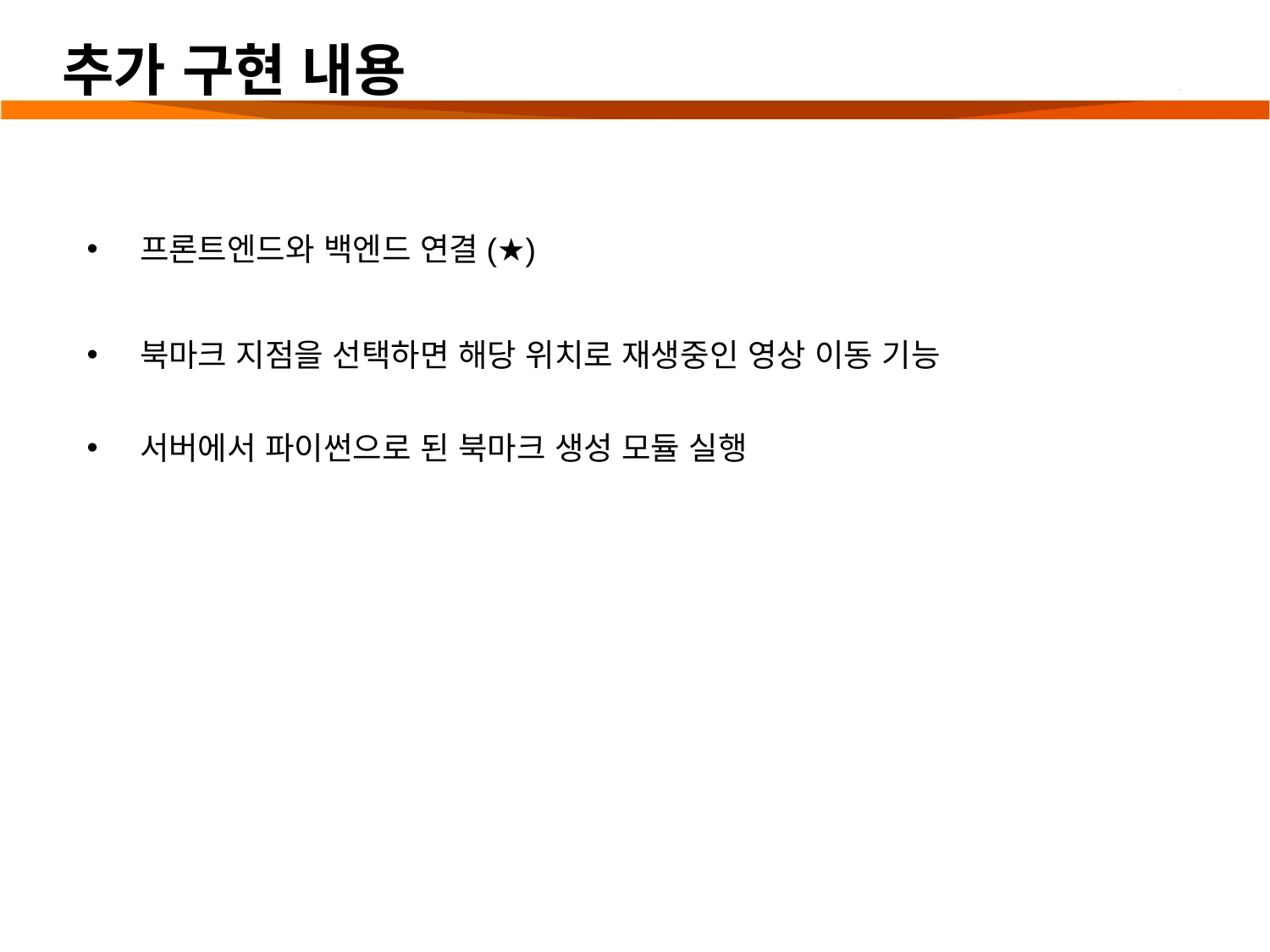

# 추가 구현 내용
프론트엔드와 백엔드 연결(★)

북마크 지점을 선택하면 해당 위치로 재생중인 영상 이동 기능

서버에서 파이썬으로 된 북마크 생성 모듈 실행